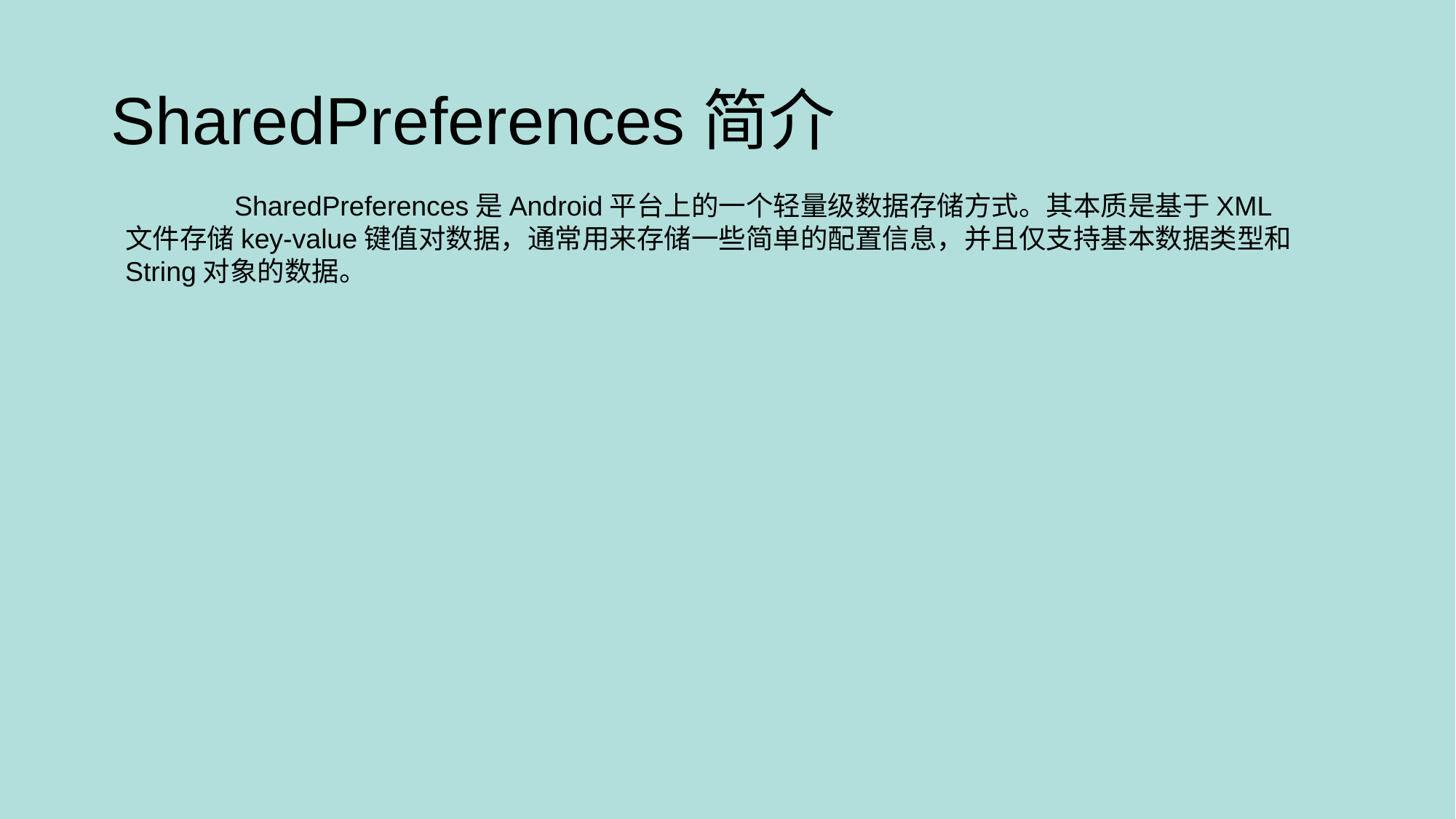

# SharedPreferences简介
	SharedPreferences是Android平台上的一个轻量级数据存储方式。其本质是基于XML文件存储key-value键值对数据，通常用来存储一些简单的配置信息，并且仅支持基本数据类型和String对象的数据。